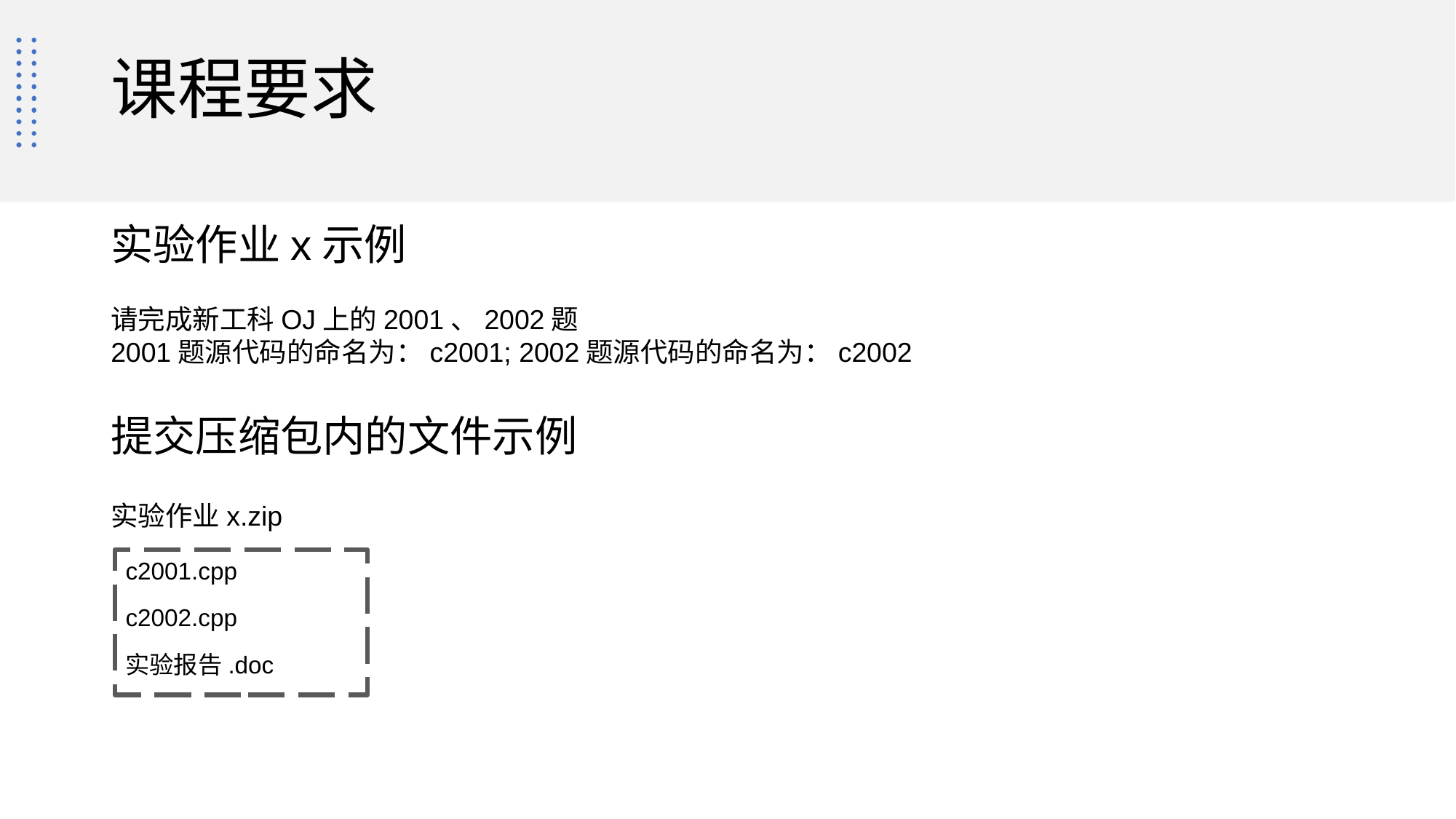

# 课程要求
实验作业x示例
请完成新工科OJ上的2001、2002题
2001题源代码的命名为：c2001; 2002题源代码的命名为：c2002
提交压缩包内的文件示例
实验作业x.zip
c2001.cpp
c2002.cpp
实验报告.doc